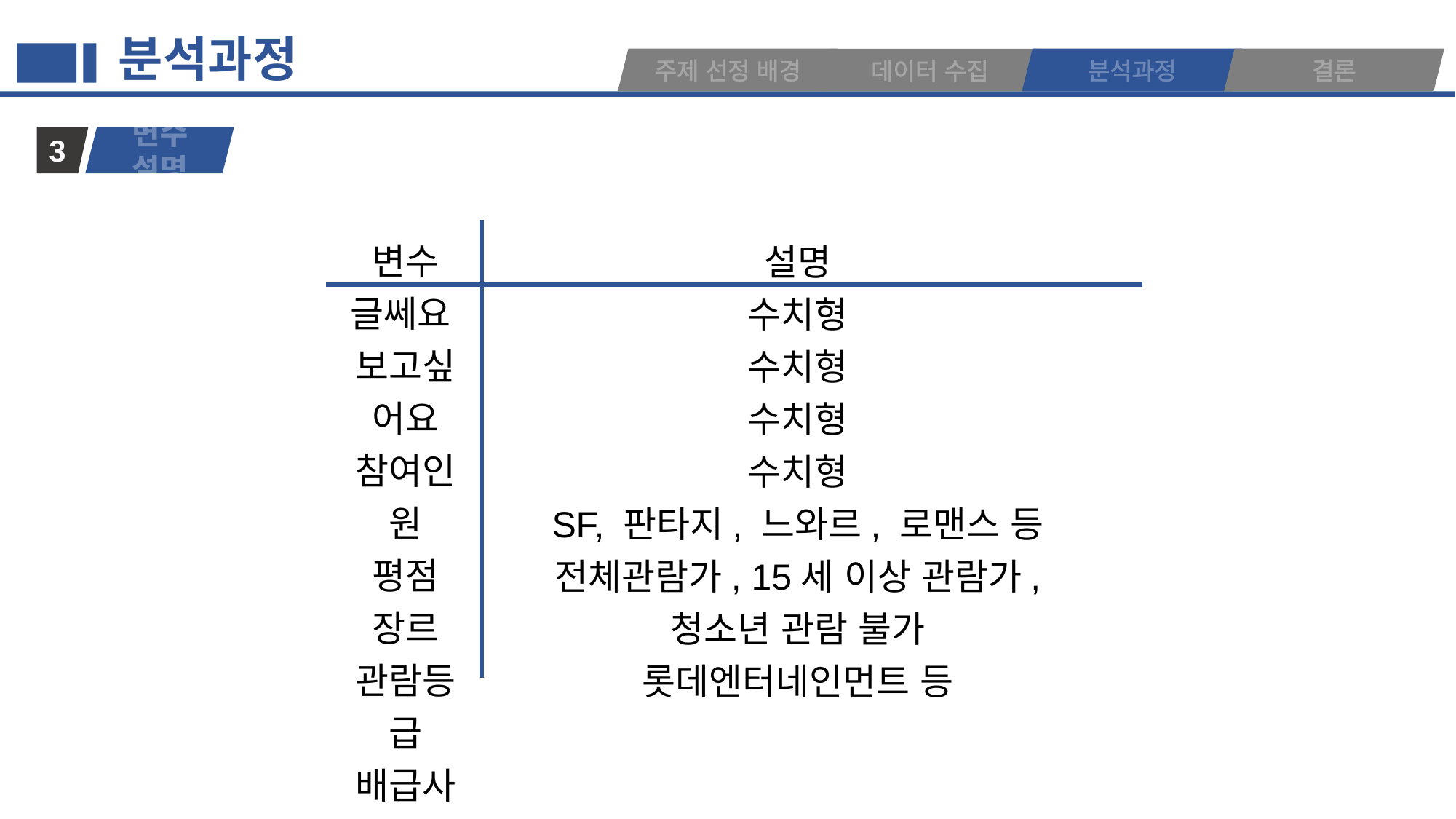

분석과정

주제 선정 배경
분석과정
결론
데이터 수집

변수 설명
3
변수
글쎄요
보고싶어요
참여인원
평점
장르
관람등급
배급사
설명
수치형
수치형
수치형
수치형
SF, 판타지, 느와르, 로맨스 등
전체관람가, 15세 이상 관람가, 청소년 관람 불가
롯데엔터네인먼트 등